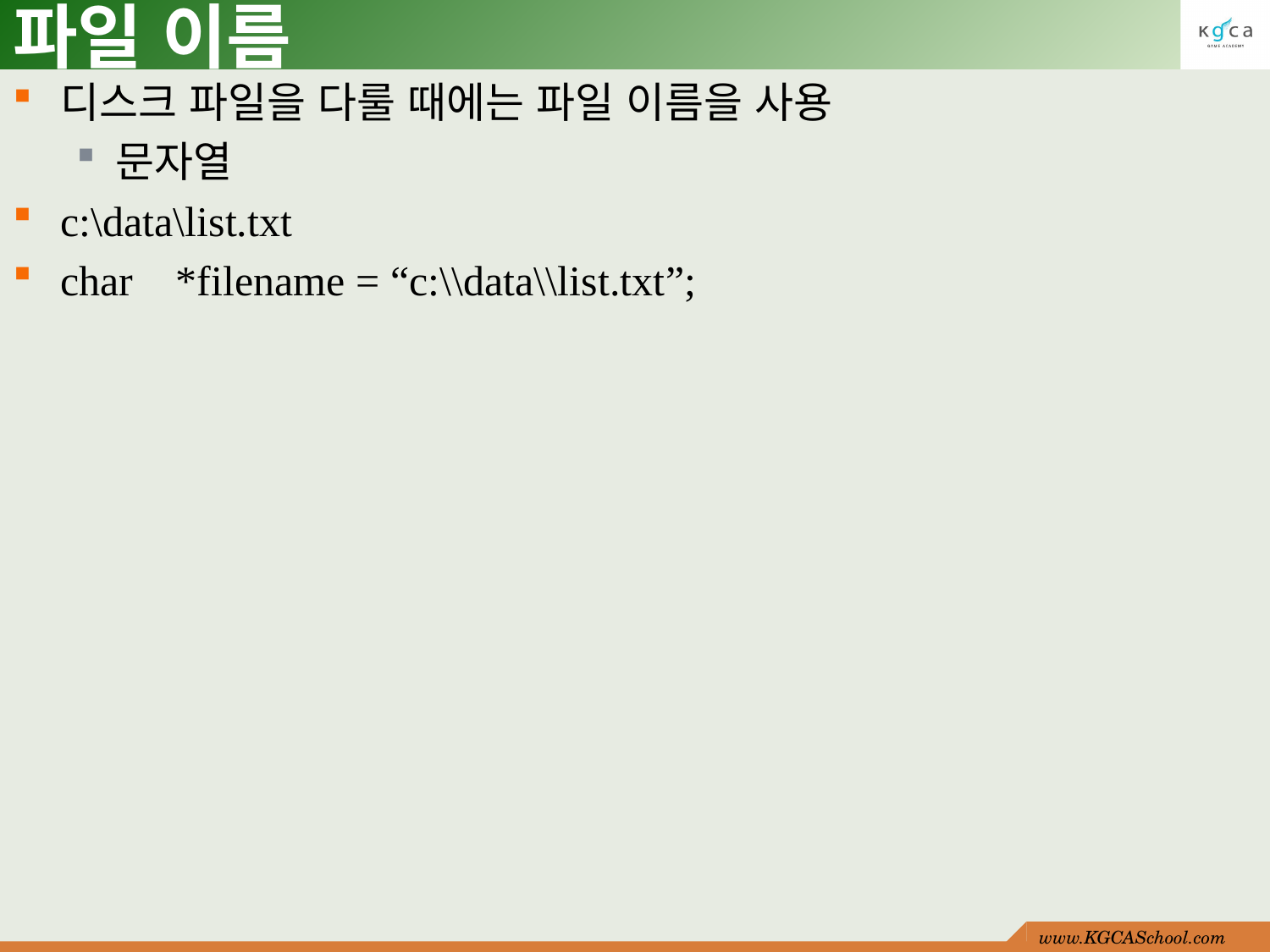

# 파일 이름
디스크 파일을 다룰 때에는 파일 이름을 사용
문자열
c:\data\list.txt
char    *filename = “c:\\data\\list.txt”;